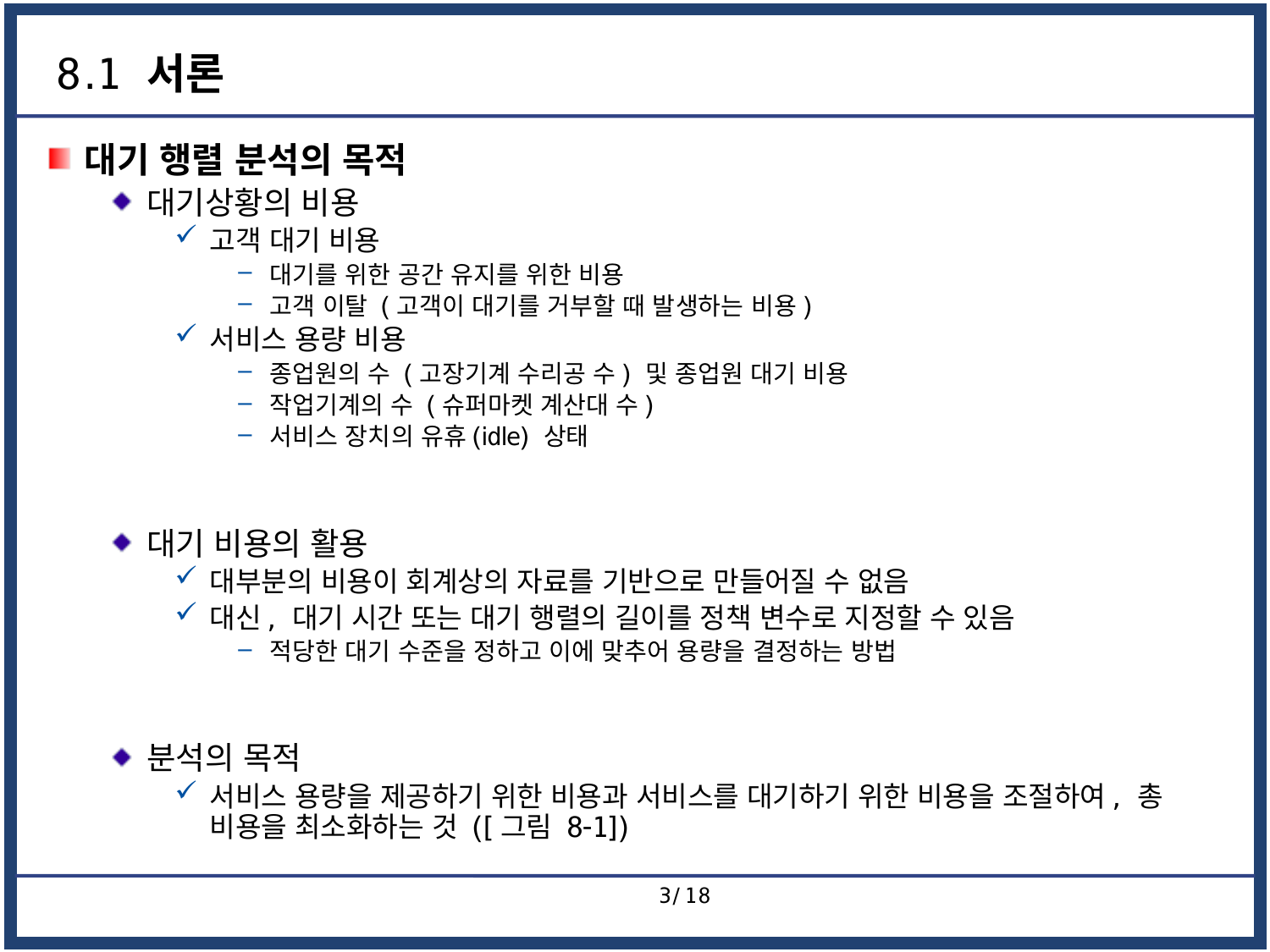

# 8.1 서론
대기 행렬 분석의 목적
대기상황의 비용
고객 대기 비용
대기를 위한 공간 유지를 위한 비용
고객 이탈 (고객이 대기를 거부할 때 발생하는 비용)
서비스 용량 비용
종업원의 수 (고장기계 수리공 수) 및 종업원 대기 비용
작업기계의 수 (슈퍼마켓 계산대 수)
서비스 장치의 유휴(idle) 상태

대기 비용의 활용
대부분의 비용이 회계상의 자료를 기반으로 만들어질 수 없음
대신, 대기 시간 또는 대기 행렬의 길이를 정책 변수로 지정할 수 있음
적당한 대기 수준을 정하고 이에 맞추어 용량을 결정하는 방법

분석의 목적
서비스 용량을 제공하기 위한 비용과 서비스를 대기하기 위한 비용을 조절하여, 총 비용을 최소화하는 것 ([그림 8-1])